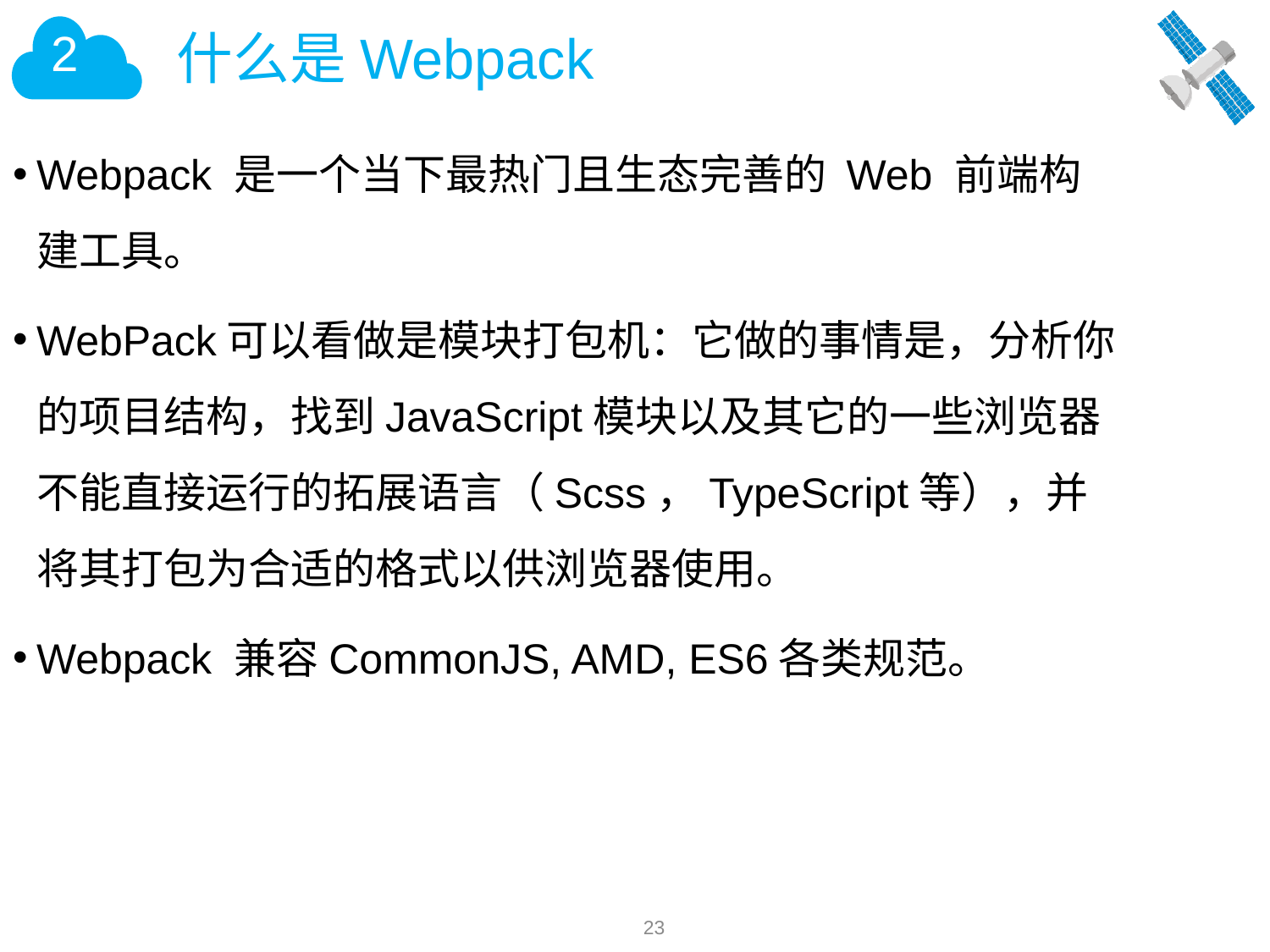

# 什么是Webpack
Webpack 是一个当下最热门且生态完善的 Web 前端构建工具。
WebPack可以看做是模块打包机：它做的事情是，分析你的项目结构，找到JavaScript模块以及其它的一些浏览器不能直接运行的拓展语言（Scss，TypeScript等），并将其打包为合适的格式以供浏览器使用。
Webpack 兼容CommonJS, AMD, ES6各类规范。

23